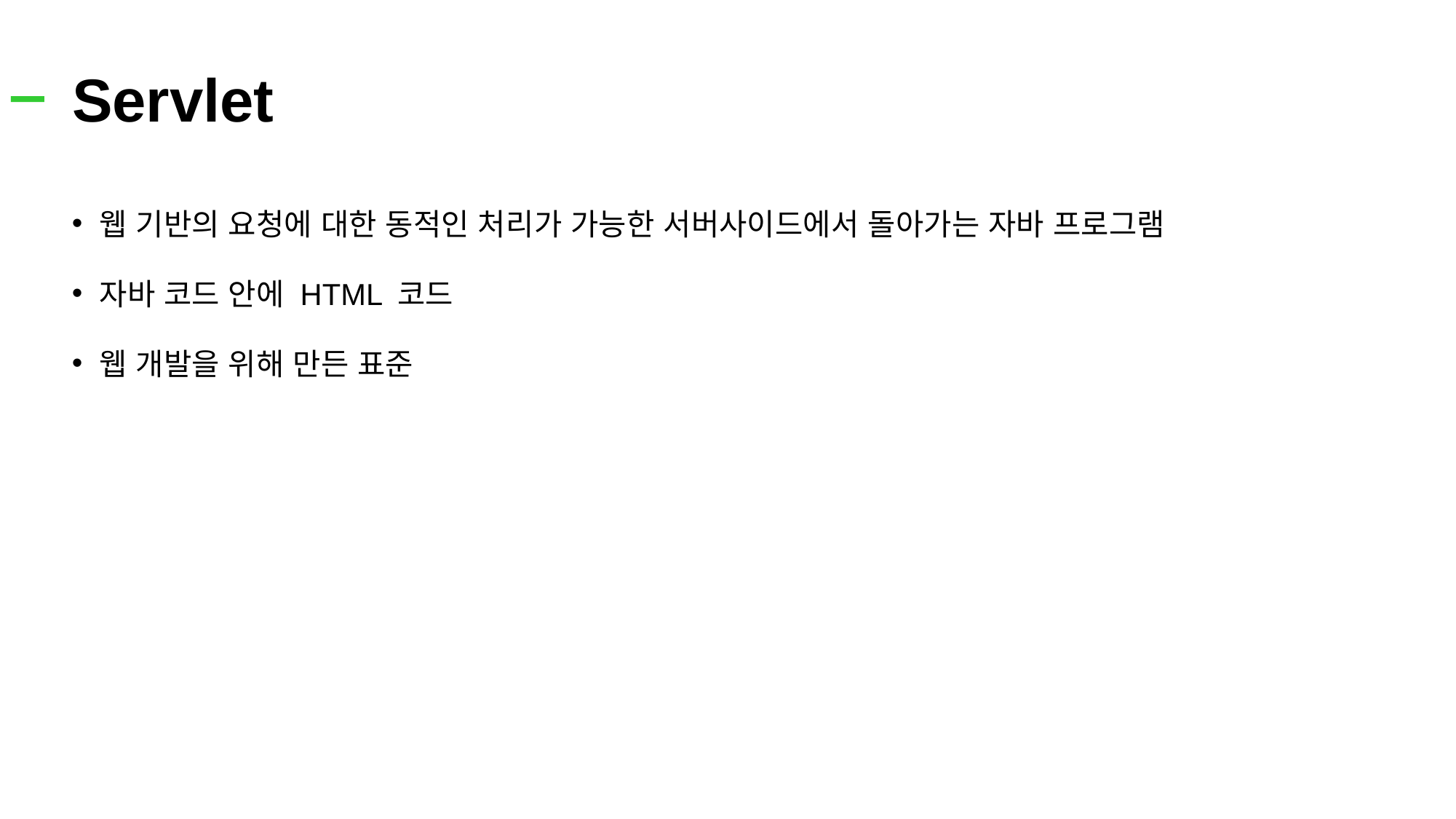

# Servlet

웹 기반의 요청에 대한 동적인 처리가 가능한 서버사이드에서 돌아가는 자바 프로그램
자바 코드 안에 HTML 코드
웹 개발을 위해 만든 표준